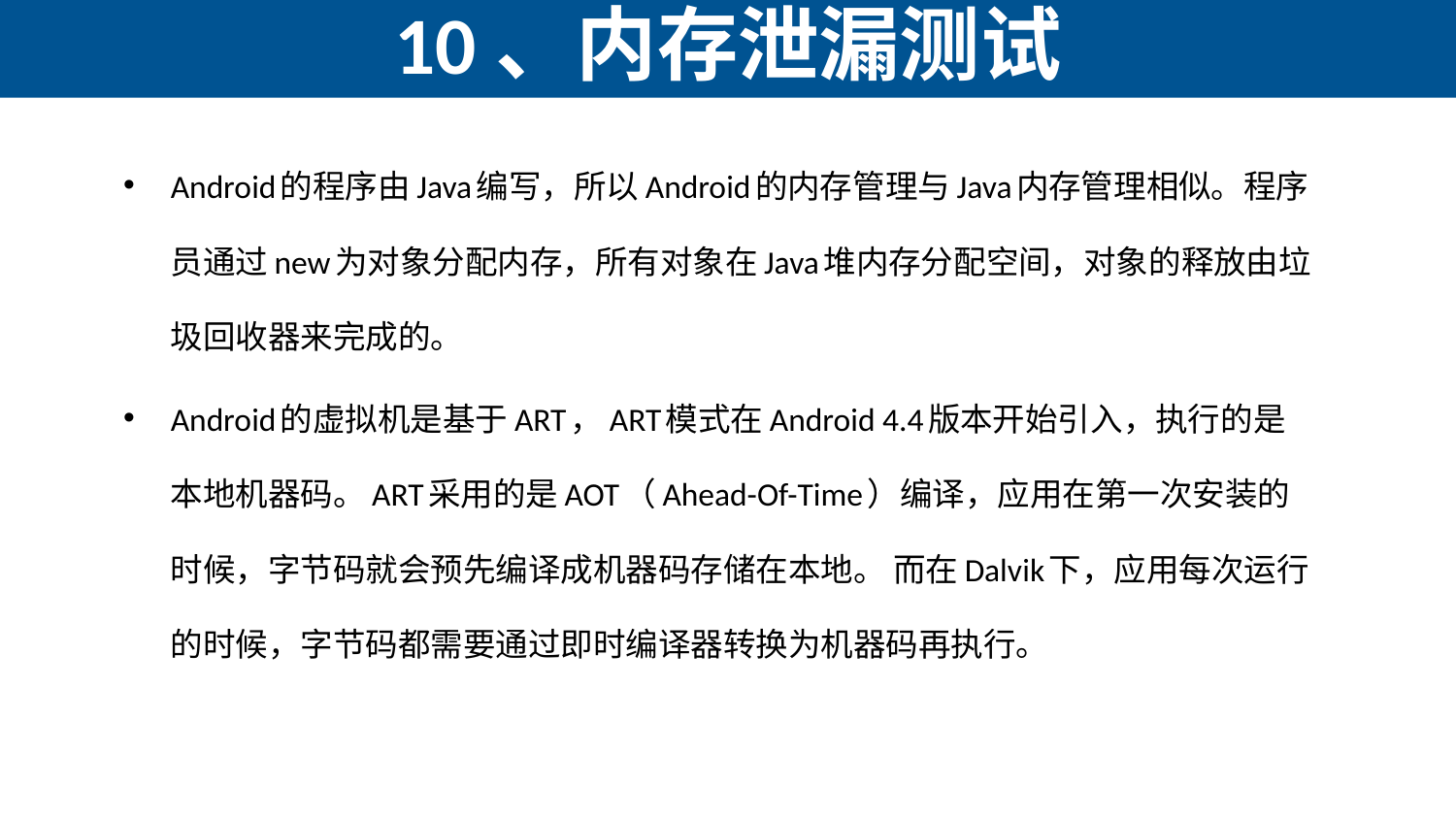

10、内存泄漏测试
Android的程序由Java编写，所以Android的内存管理与Java内存管理相似。程序员通过new为对象分配内存，所有对象在Java堆内存分配空间，对象的释放由垃圾回收器来完成的。
Android的虚拟机是基于ART，ART模式在Android 4.4版本开始引入，执行的是本地机器码。ART采用的是AOT（Ahead-Of-Time）编译，应用在第一次安装的时候，字节码就会预先编译成机器码存储在本地。 而在Dalvik下，应用每次运行的时候，字节码都需要通过即时编译器转换为机器码再执行。